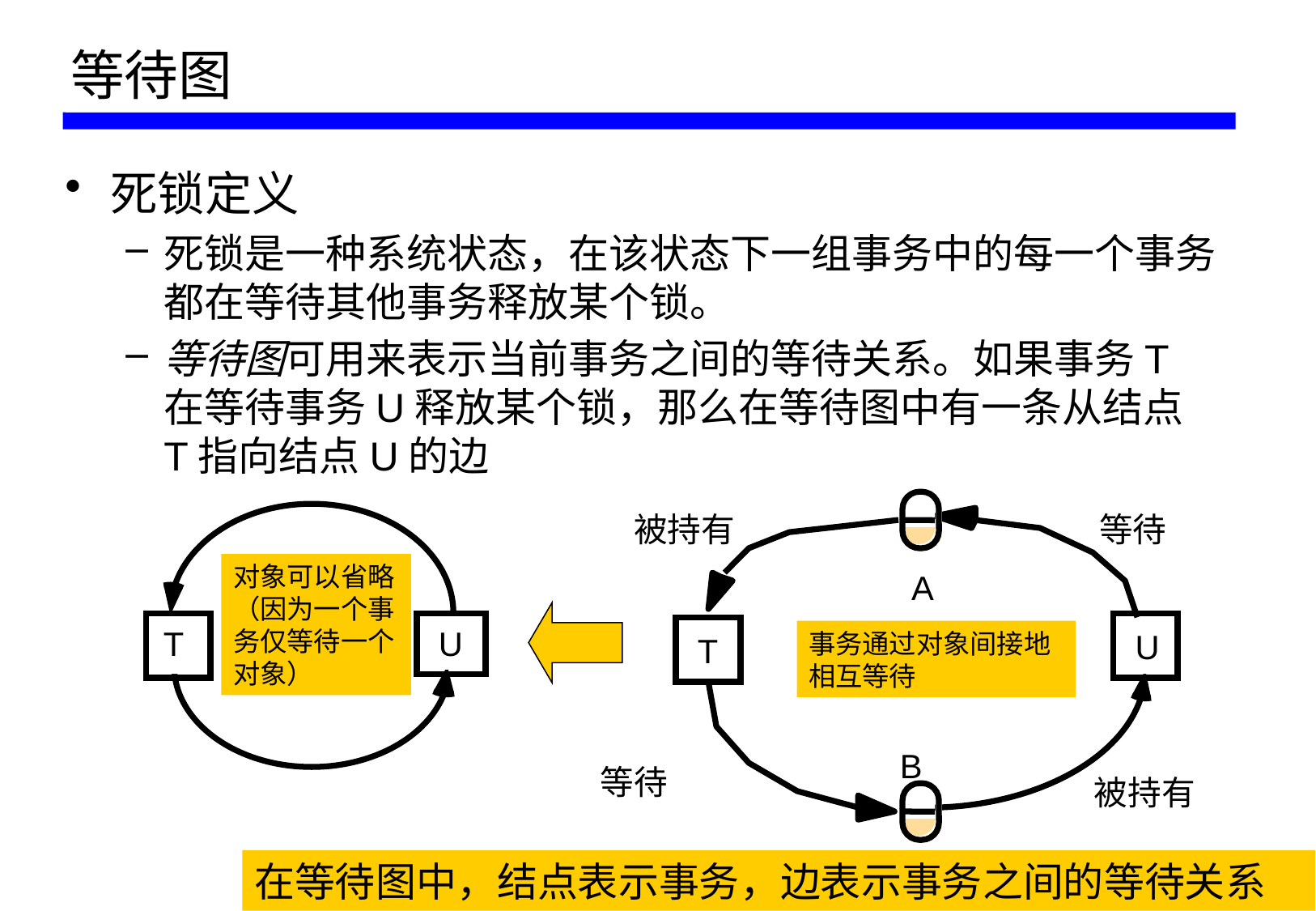

# 等待图
死锁定义
死锁是一种系统状态，在该状态下一组事务中的每一个事务都在等待其他事务释放某个锁。
等待图可用来表示当前事务之间的等待关系。如果事务T在等待事务U释放某个锁，那么在等待图中有一条从结点T指向结点U的边

被持有
等待

A

T
U
U
T

B
等待
被持有

对象可以省略（因为一个事务仅等待一个对象）

事务通过对象间接地相互等待
在等待图中，结点表示事务，边表示事务之间的等待关系